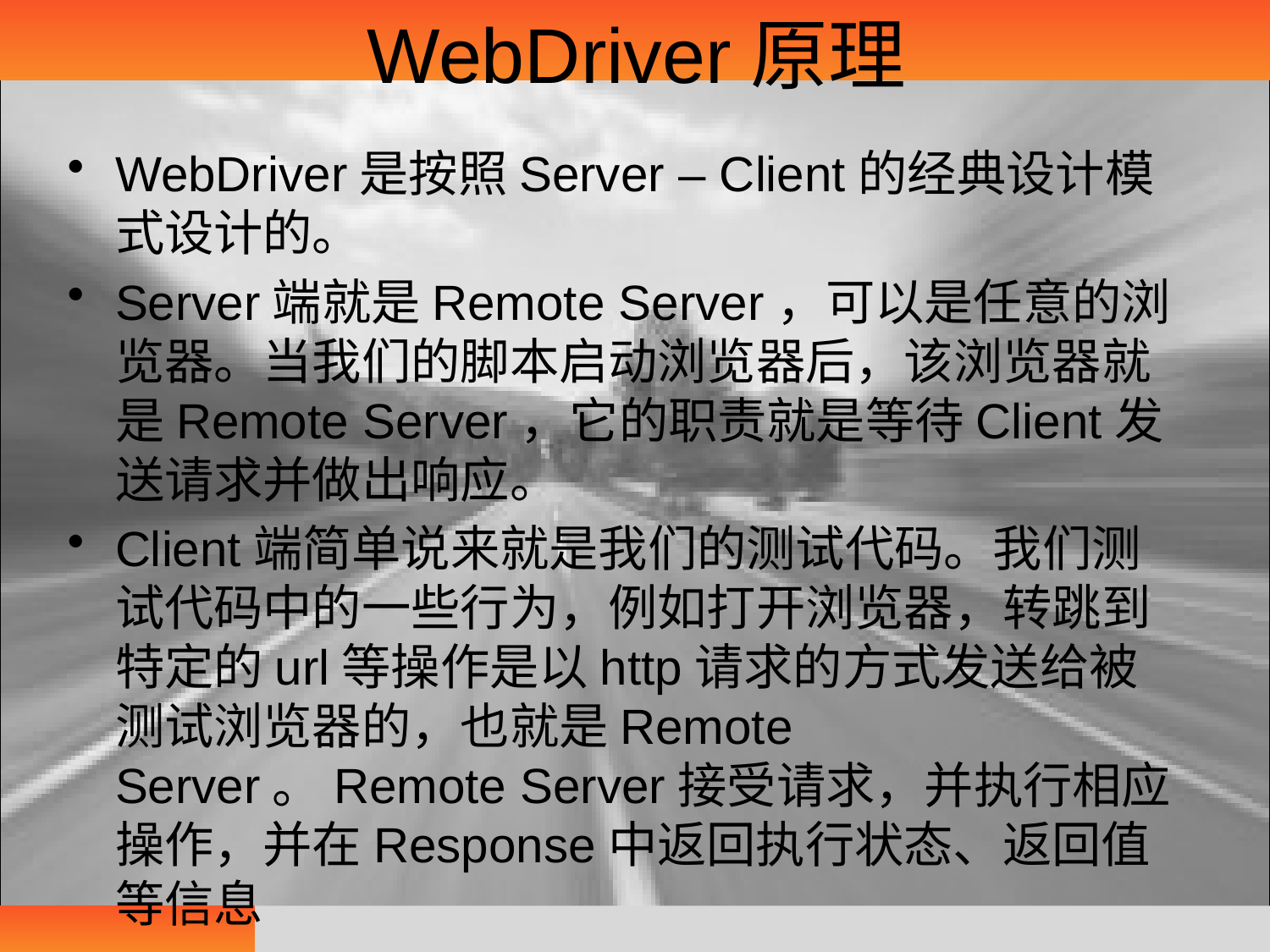

# WebDriver原理
WebDriver是按照Server – Client的经典设计模式设计的。
Server端就是Remote Server，可以是任意的浏览器。当我们的脚本启动浏览器后，该浏览器就是Remote Server，它的职责就是等待Client发送请求并做出响应。
Client端简单说来就是我们的测试代码。我们测试代码中的一些行为，例如打开浏览器，转跳到特定的url等操作是以http请求的方式发送给被测试浏览器的，也就是Remote Server。Remote Server接受请求，并执行相应操作，并在Response中返回执行状态、返回值等信息